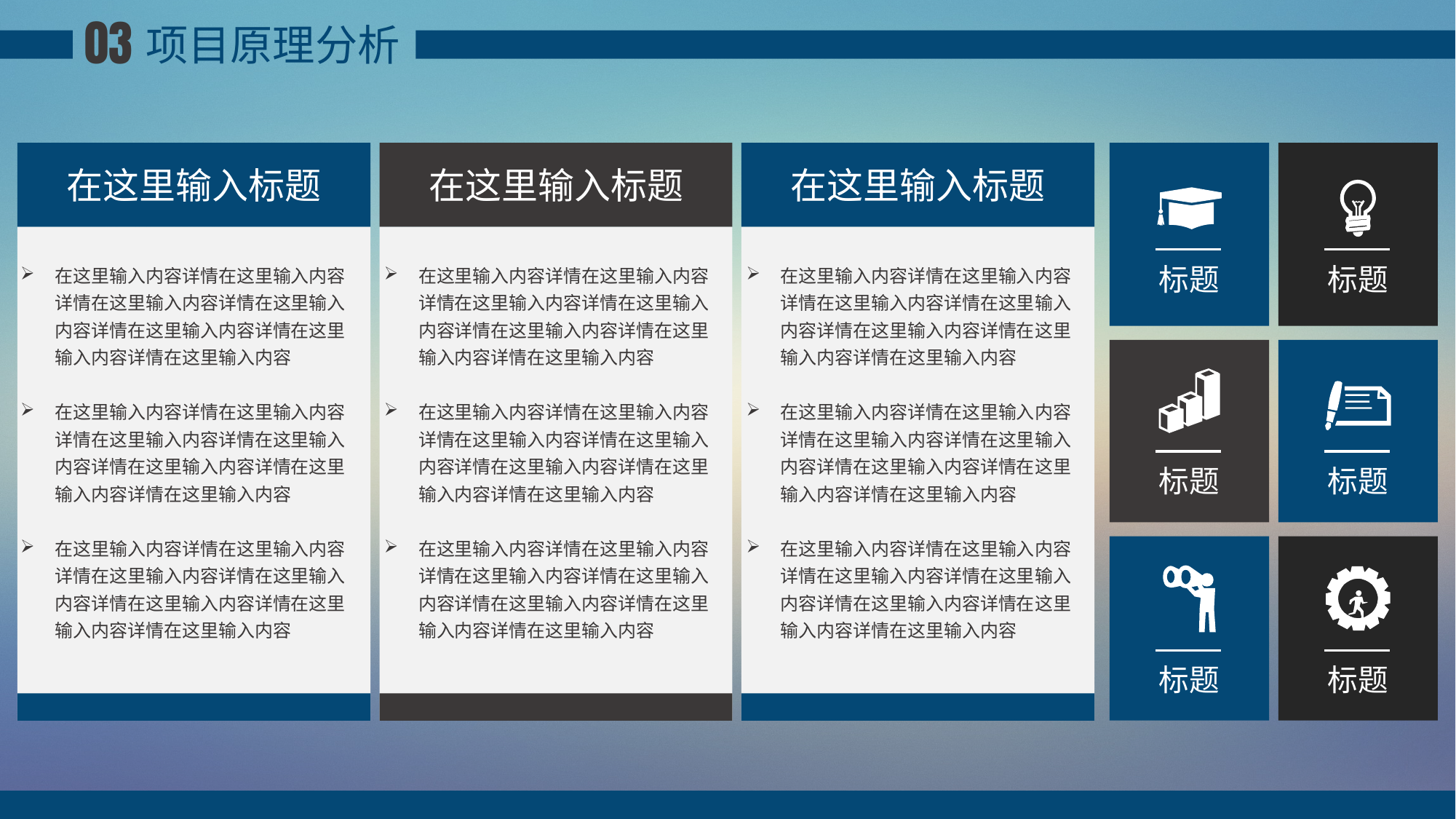

03
项目原理分析

在这里输入标题

在这里输入标题

在这里输入标题

标题

标题
在这里输入内容详情在这里输入内容详情在这里输入内容详情在这里输入内容详情在这里输入内容详情在这里输入内容详情在这里输入内容

在这里输入内容详情在这里输入内容详情在这里输入内容详情在这里输入内容详情在这里输入内容详情在这里输入内容详情在这里输入内容

在这里输入内容详情在这里输入内容详情在这里输入内容详情在这里输入内容详情在这里输入内容详情在这里输入内容详情在这里输入内容

在这里输入内容详情在这里输入内容详情在这里输入内容详情在这里输入内容详情在这里输入内容详情在这里输入内容详情在这里输入内容

在这里输入内容详情在这里输入内容详情在这里输入内容详情在这里输入内容详情在这里输入内容详情在这里输入内容详情在这里输入内容

在这里输入内容详情在这里输入内容详情在这里输入内容详情在这里输入内容详情在这里输入内容详情在这里输入内容详情在这里输入内容

在这里输入内容详情在这里输入内容详情在这里输入内容详情在这里输入内容详情在这里输入内容详情在这里输入内容详情在这里输入内容

在这里输入内容详情在这里输入内容详情在这里输入内容详情在这里输入内容详情在这里输入内容详情在这里输入内容详情在这里输入内容

在这里输入内容详情在这里输入内容详情在这里输入内容详情在这里输入内容详情在这里输入内容详情在这里输入内容详情在这里输入内容

标题

标题

标题

标题